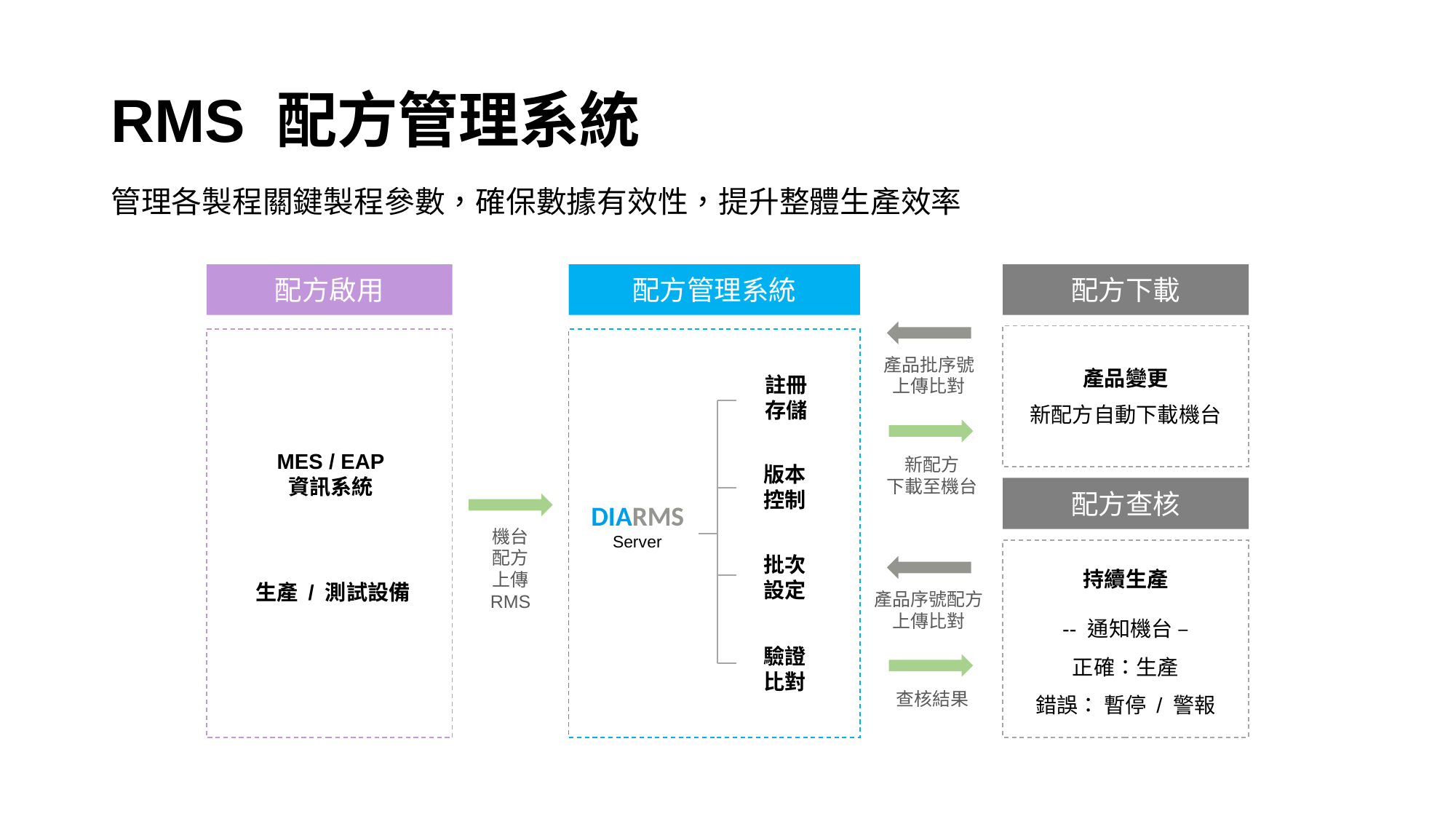

# RMS 配方管理系統
管理各製程關鍵製程參數，確保數據有效性，提升整體生產效率
配方啟用
配方管理系統
配方下載

產品批序號
上傳比對
產品變更
註冊
存儲
新配方自動下載機台

MES / EAP
資訊系統
新配方
下載至機台
版本
控制
配方查核

DIARMS
機台
配方
上傳
RMS
Server

批次
設定

持續生產
生產 / 測試設備
產品序號配方
上傳比對
-- 通知機台 –
正確：生產
錯誤： 暫停 / 警報
驗證
比對

查核結果